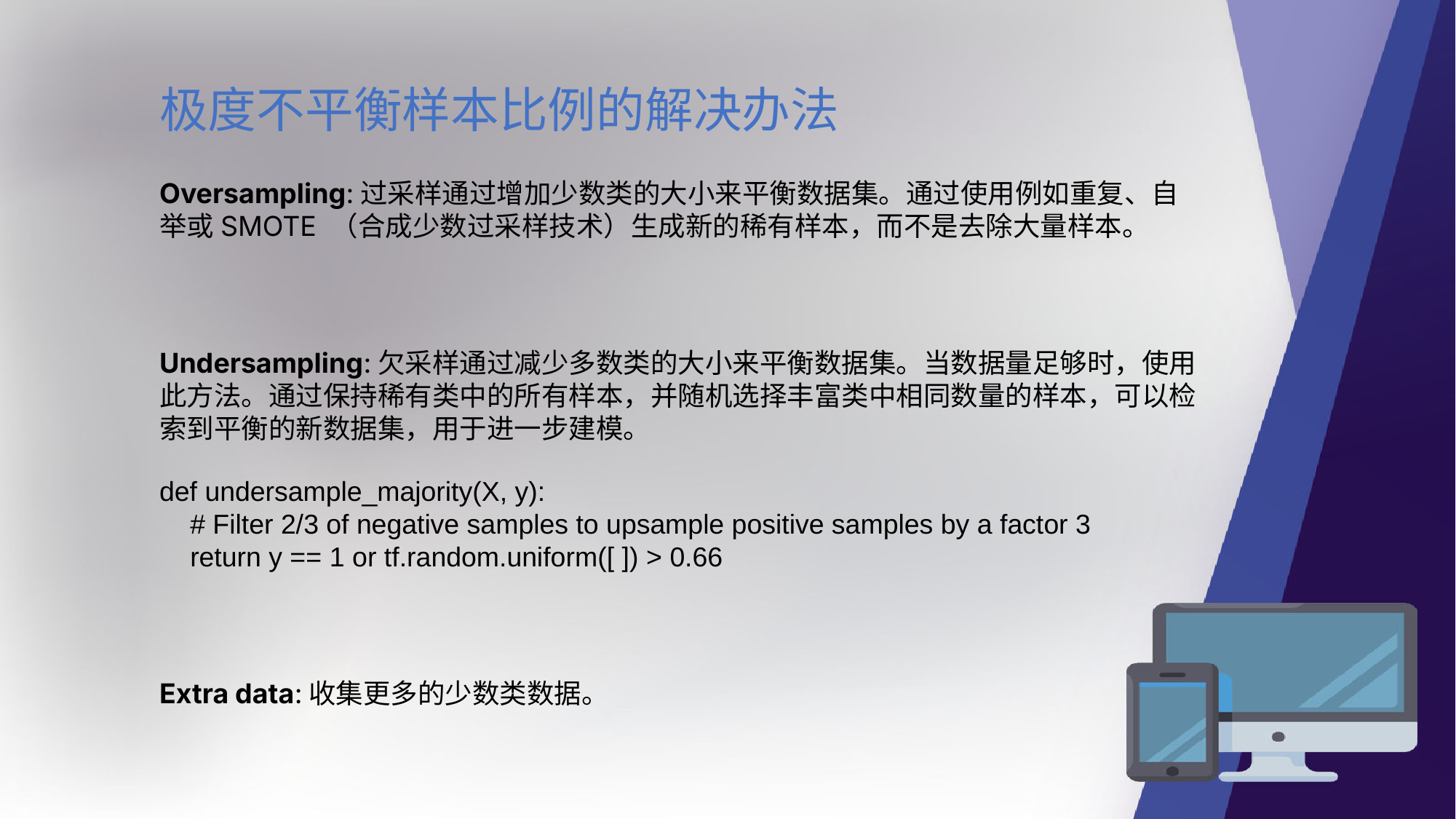

极度不平衡样本比例的解决办法
Oversampling:过采样通过增加少数类的大小来平衡数据集。通过使用例如重复、自举或SMOTE （合成少数过采样技术）生成新的稀有样本，而不是去除大量样本。
Undersampling:欠采样通过减少多数类的大小来平衡数据集。当数据量足够时，使用此方法。通过保持稀有类中的所有样本，并随机选择丰富类中相同数量的样本，可以检索到平衡的新数据集，用于进一步建模。
def undersample_majority(X, y):
    # Filter 2/3 of negative samples to upsample positive samples by a factor 3
    return y == 1 or tf.random.uniform([ ]) > 0.66
Extra data:收集更多的少数类数据。